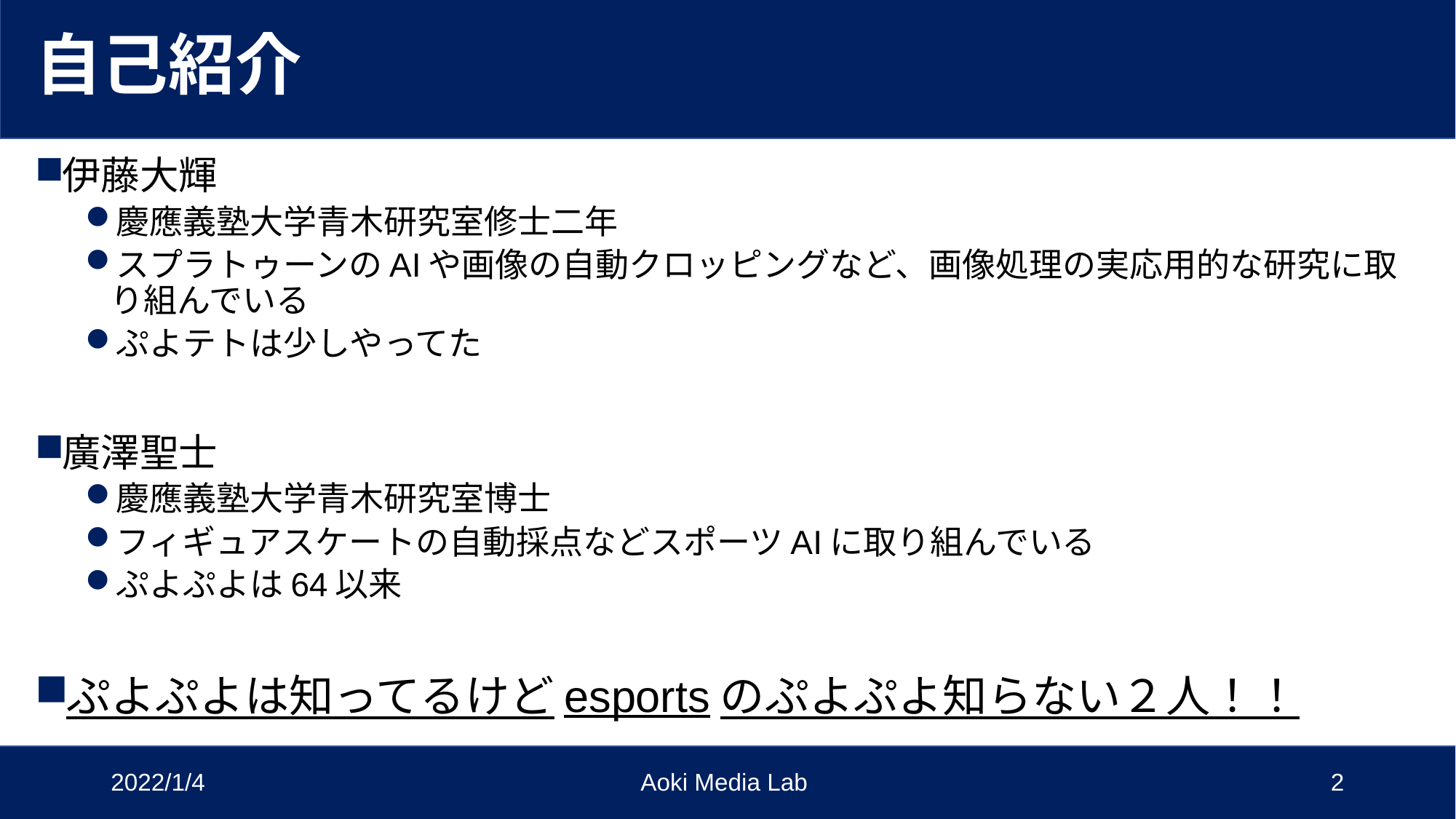

# 自己紹介
伊藤大輝
慶應義塾大学青木研究室修士二年
スプラトゥーンのAIや画像の自動クロッピングなど、画像処理の実応用的な研究に取り組んでいる
ぷよテトは少しやってた

廣澤聖士
慶應義塾大学青木研究室博士
フィギュアスケートの自動採点などスポーツAIに取り組んでいる
ぷよぷよは64以来

ぷよぷよは知ってるけどesportsのぷよぷよ知らない２人！！
2022/1/4
Aoki Media Lab
2